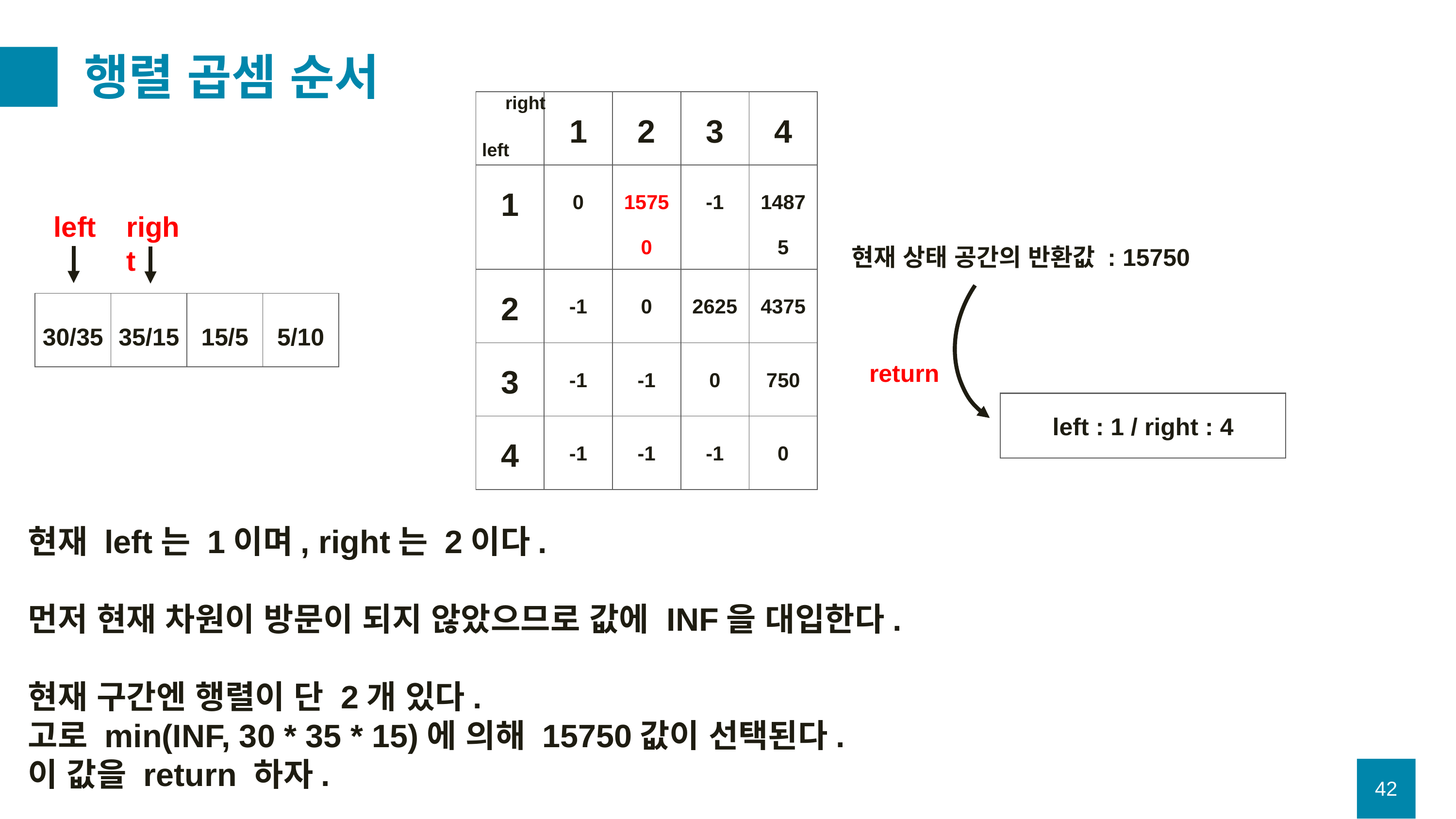

# 행렬 곱셈 순서
right
|  | 1 | 2 | 3 | 4 |
| --- | --- | --- | --- | --- |
| 1 | 0 | 15750 | -1 | 14875 |
| 2 | -1 | 0 | 2625 | 4375 |
| 3 | -1 | -1 | 0 | 750 |
| 4 | -1 | -1 | -1 | 0 |
left
left
right

현재 상태 공간의 반환값 : 15750
| 30/35 | 35/15 | 15/5 | 5/10 |
| --- | --- | --- | --- |
return
left : 1 / right : 4
현재 left는 1이며, right는 2이다.

먼저 현재 차원이 방문이 되지 않았으므로 값에 INF을 대입한다.

현재 구간엔 행렬이 단 2개 있다.
고로 min(INF, 30 * 35 * 15)에 의해 15750값이 선택된다.
이 값을 return 하자.
42